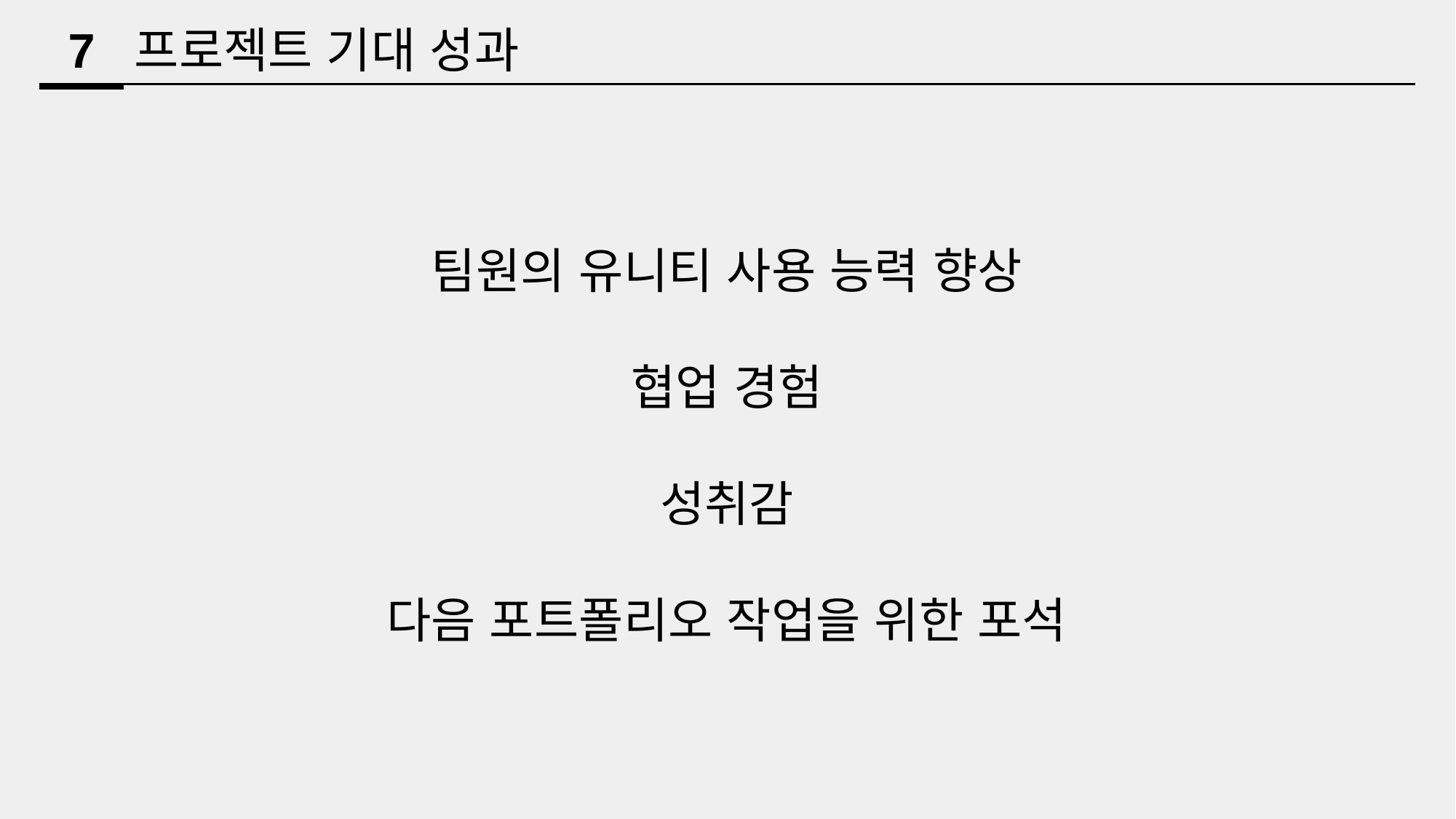

프로젝트 기대 성과
7
팀원의 유니티 사용 능력 향상

협업 경험

성취감

다음 포트폴리오 작업을 위한 포석